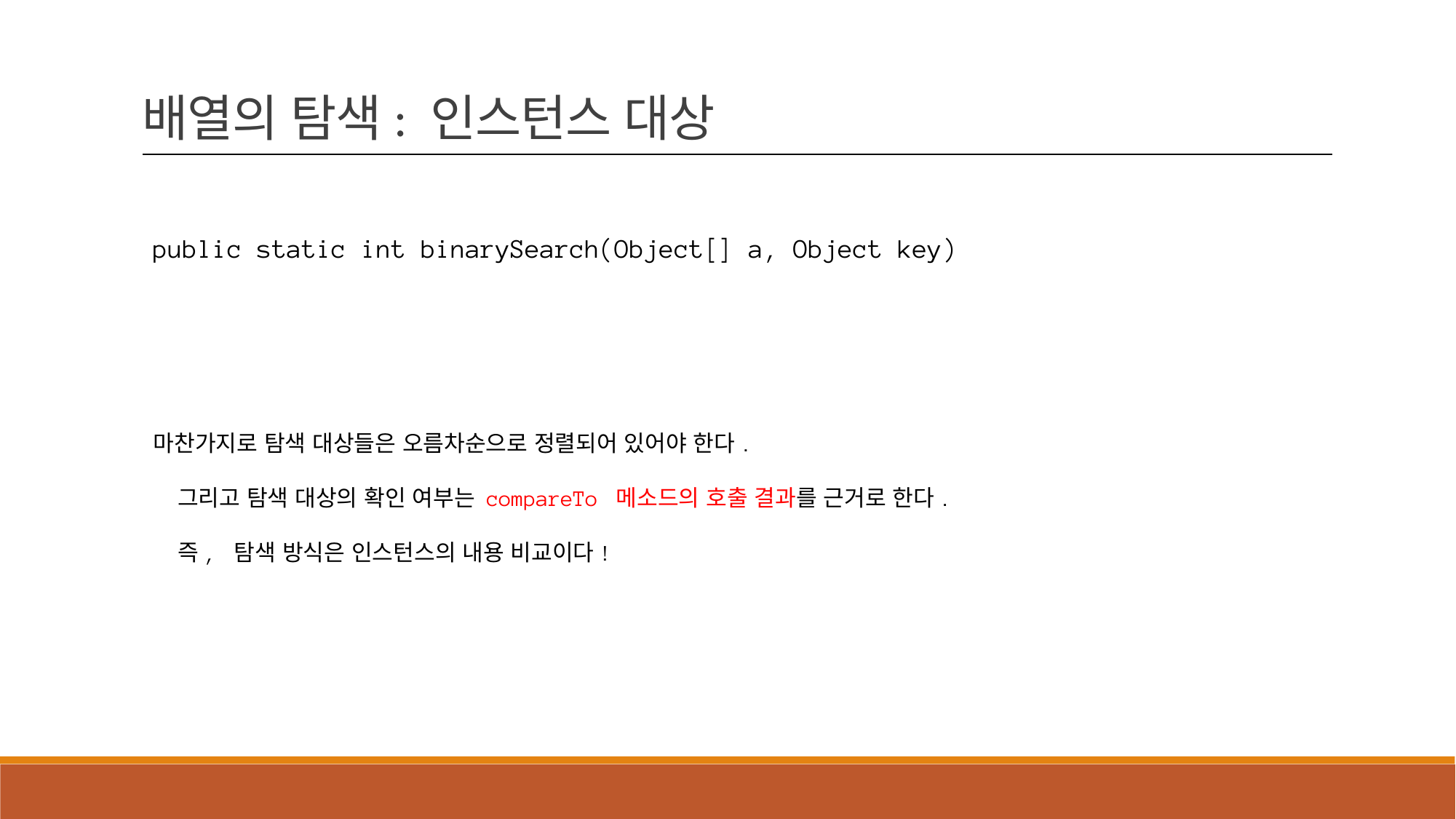

배열의 탐색: 인스턴스 대상
public static int binarySearch(Object[] a, Object key)
마찬가지로 탐색 대상들은 오름차순으로 정렬되어 있어야 한다.
   그리고 탐색 대상의 확인 여부는 compareTo 메소드의 호출 결과를 근거로 한다.
   즉, 탐색 방식은 인스턴스의 내용 비교이다!